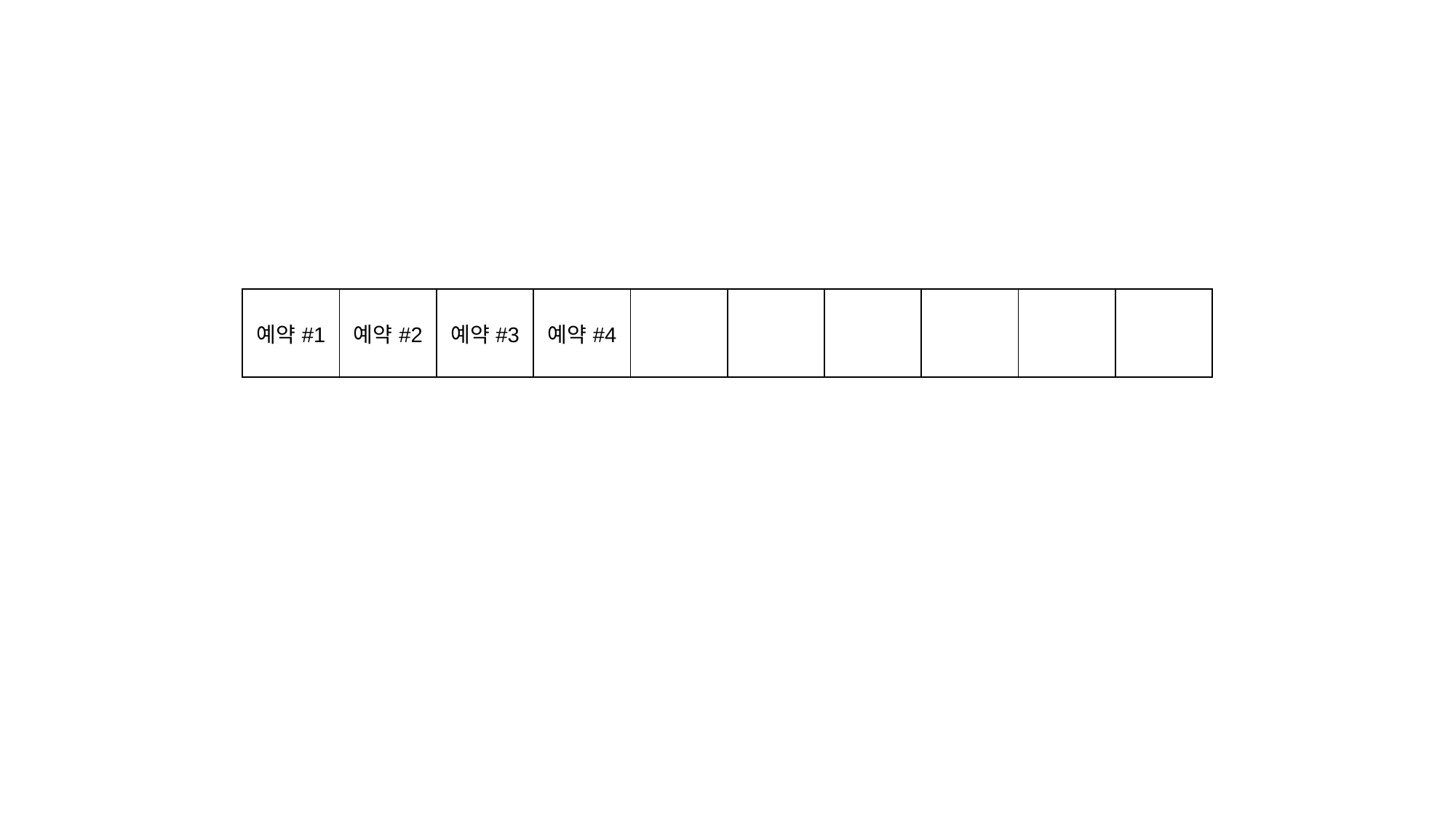

| 예약#1 | 예약#2 | 예약#3 | 예약#4 |  |  |  |  |  |  |
| --- | --- | --- | --- | --- | --- | --- | --- | --- | --- |